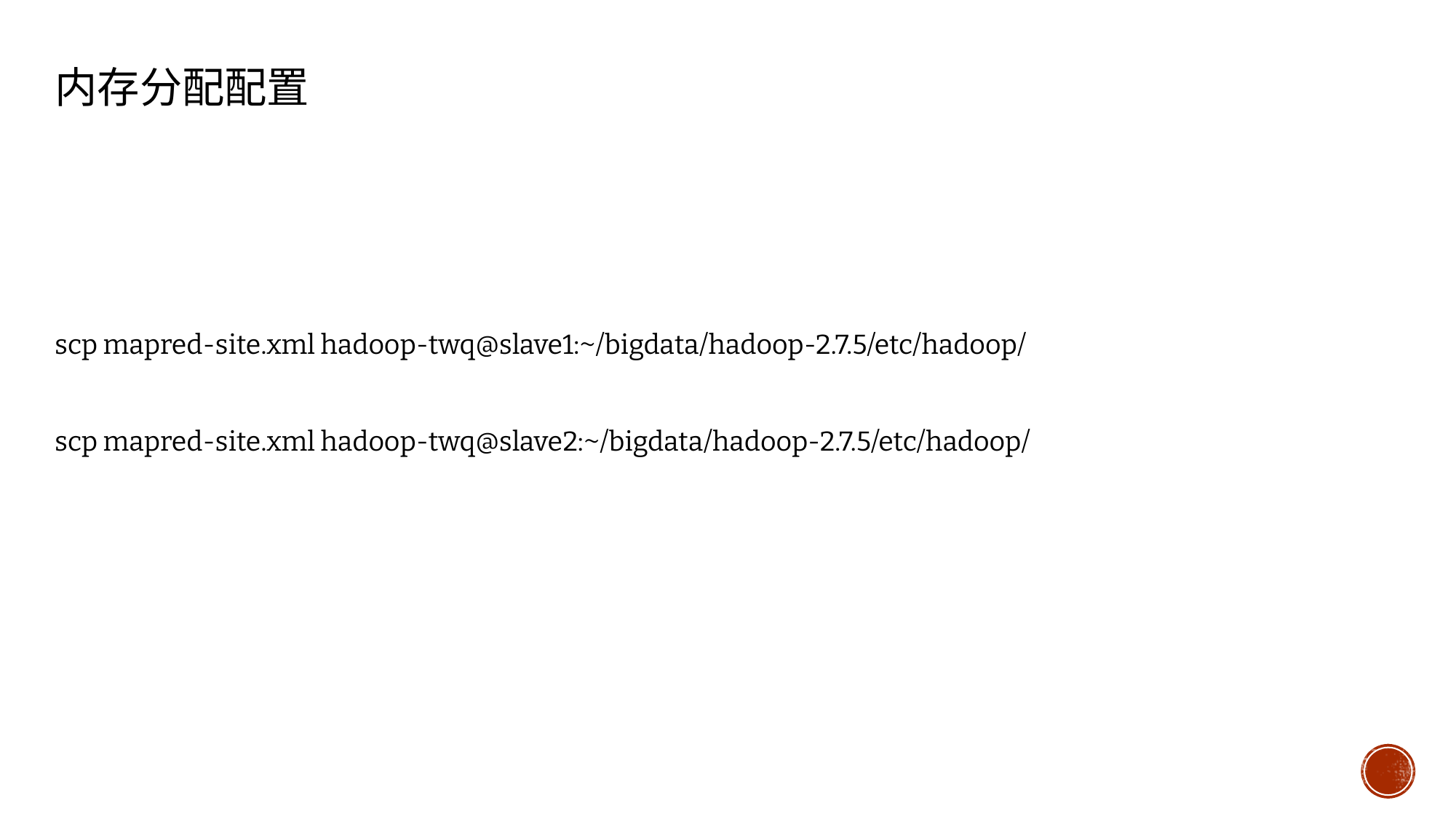

内存分配配置
scp mapred-site.xml hadoop-twq@slave1:~/bigdata/hadoop-2.7.5/etc/hadoop/
scp mapred-site.xml hadoop-twq@slave2:~/bigdata/hadoop-2.7.5/etc/hadoop/